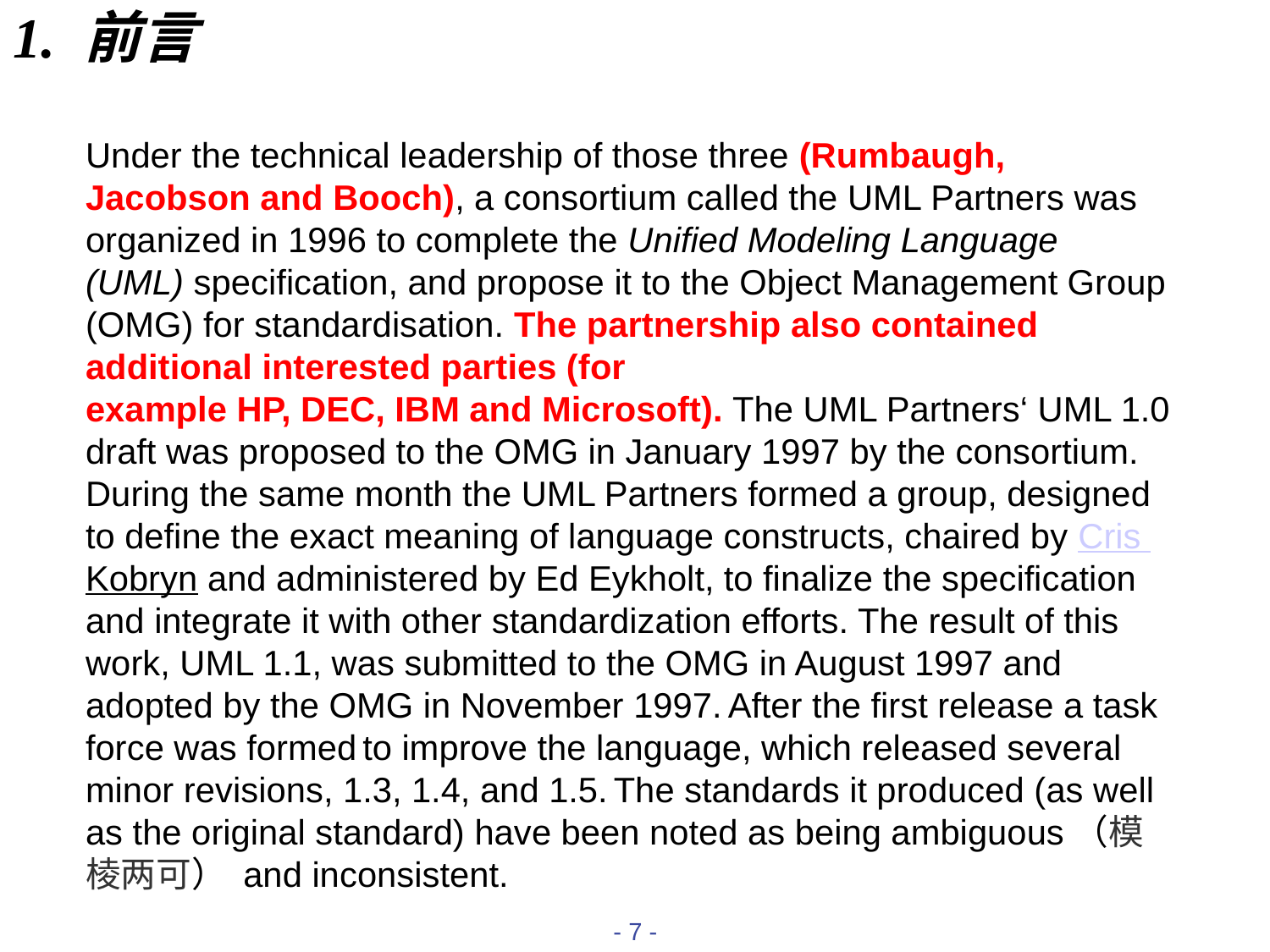

1. 前言
Under the technical leadership of those three (Rumbaugh, Jacobson and Booch), a consortium called the UML Partners was organized in 1996 to complete the Unified Modeling Language (UML) specification, and propose it to the Object Management Group (OMG) for standardisation. The partnership also contained additional interested parties (for example HP, DEC, IBM and Microsoft). The UML Partners‘ UML 1.0 draft was proposed to the OMG in January 1997 by the consortium. During the same month the UML Partners formed a group, designed to define the exact meaning of language constructs, chaired by Cris Kobryn and administered by Ed Eykholt, to finalize the specification and integrate it with other standardization efforts. The result of this work, UML 1.1, was submitted to the OMG in August 1997 and adopted by the OMG in November 1997. After the first release a task force was formed to improve the language, which released several minor revisions, 1.3, 1.4, and 1.5. The standards it produced (as well as the original standard) have been noted as being ambiguous（模棱两可） and inconsistent.